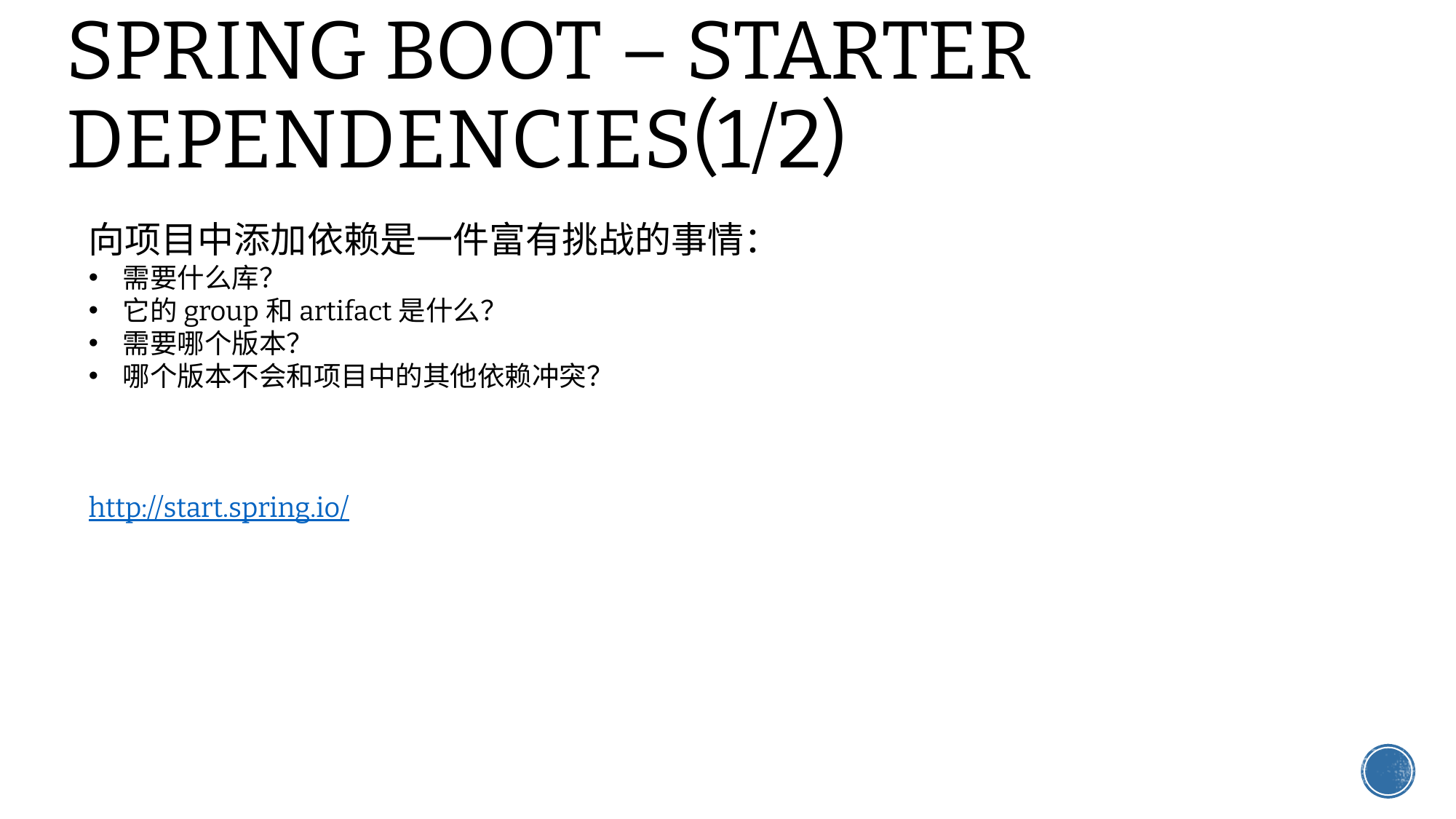

# Spring Boot – STARTER DEPENDENCIES(1/2)
向项目中添加依赖是一件富有挑战的事情：
需要什么库？
它的group和artifact是什么？
需要哪个版本？
哪个版本不会和项目中的其他依赖冲突？

http://start.spring.io/